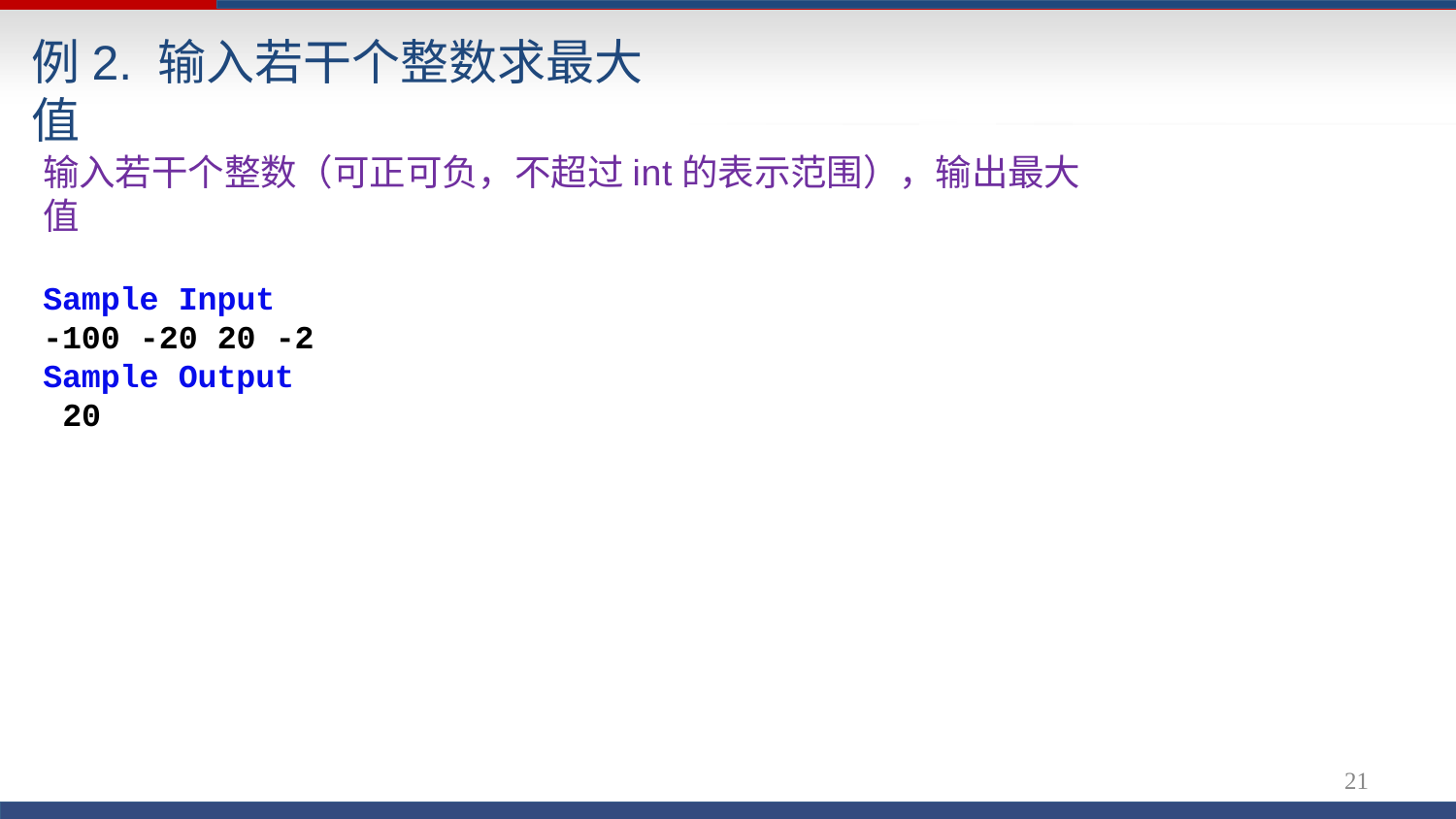

# 例2. 输入若干个整数求最大值
输入若干个整数（可正可负，不超过int的表示范围），输出最大值
Sample Input
-100 -20 20 -2
Sample Output  20
21